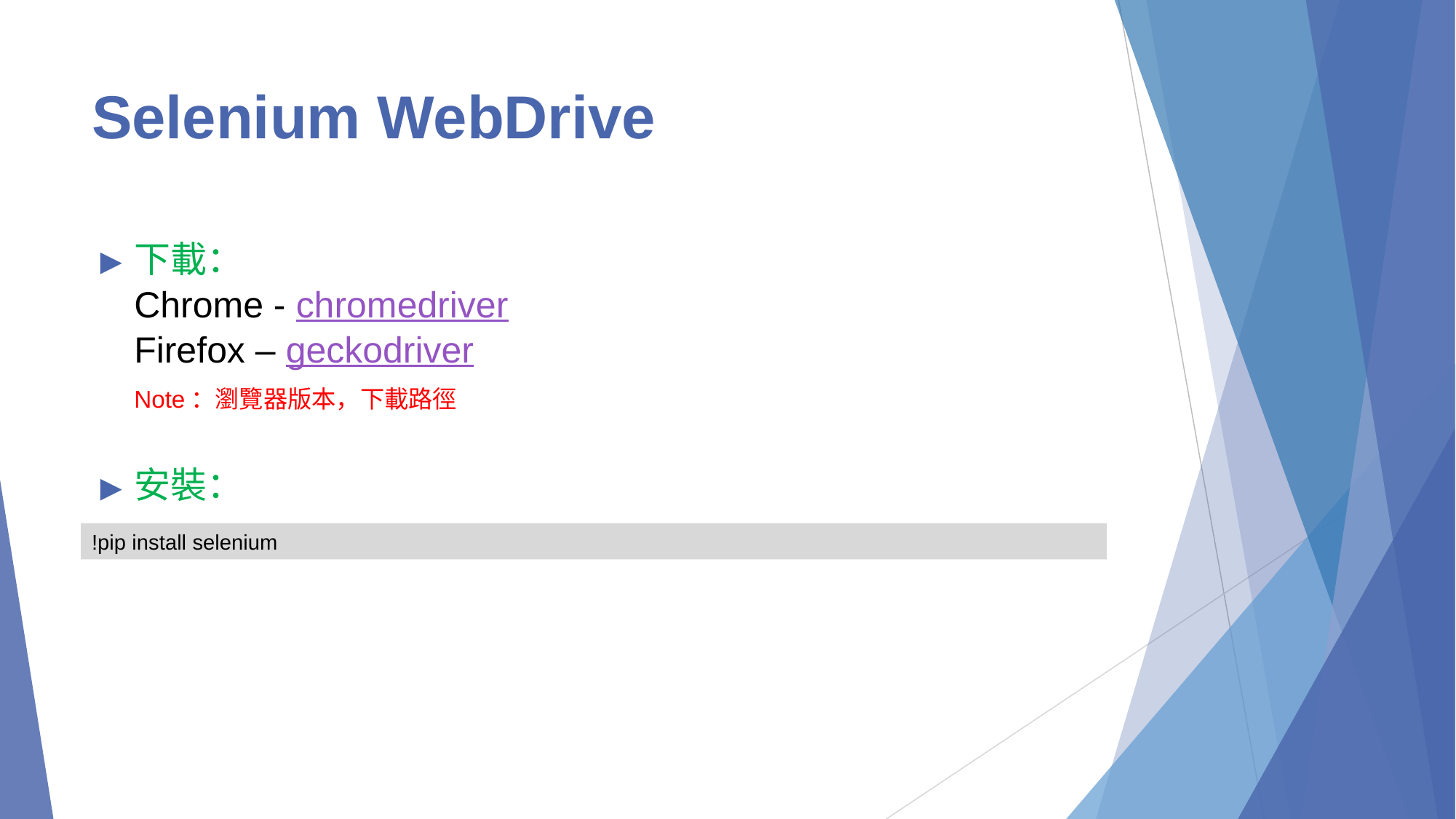

# Selenium WebDrive
下載：
	Chrome - chromedriver
	Firefox – geckodriver
	Note：瀏覽器版本，下載路徑

安裝：
!pip install selenium